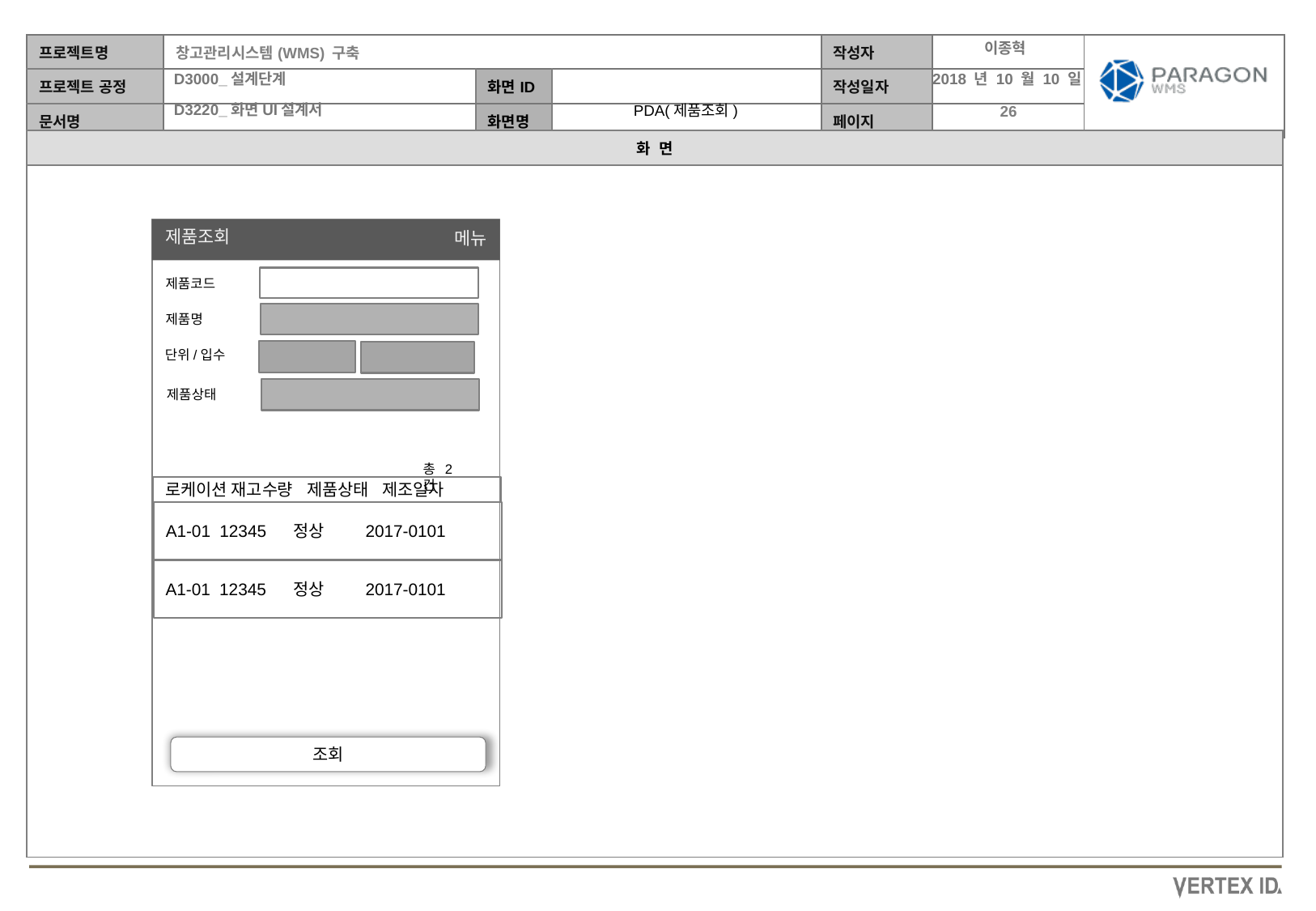

이종혁
2018 년 10 월 10 일
PDA(제품조회)

제품조회
메뉴

제품코드

제품명
단위/입수

제품상태
총2건
로케이션 재고수량   제품상태   제조일자
A1-01  12345     정상        2017-0101
A1-01  12345     정상        2017-0101
조회